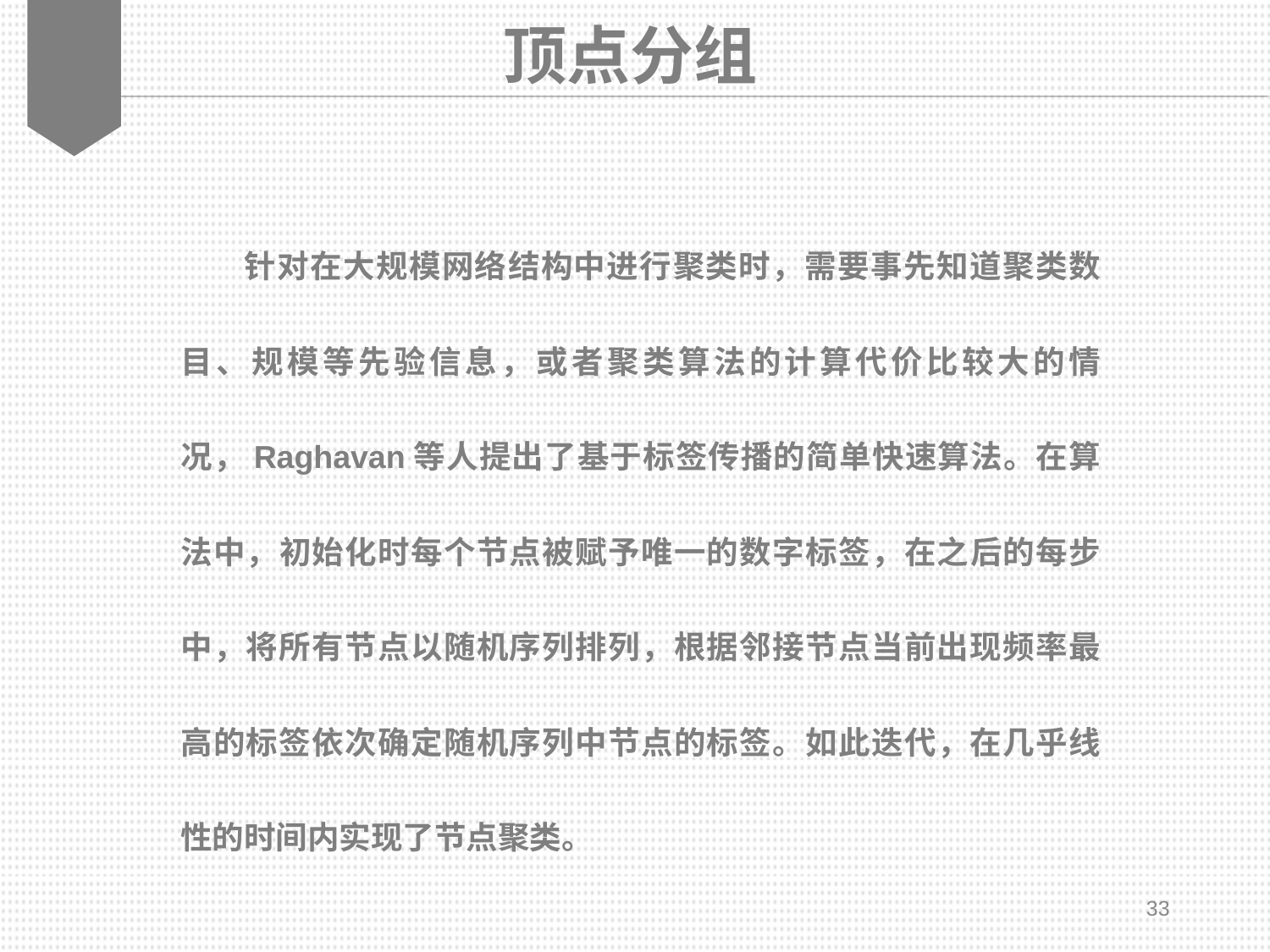

顶点分组

针对在大规模网络结构中进行聚类时，需要事先知道聚类数目、规模等先验信息，或者聚类算法的计算代价比较大的情况，Raghavan等人提出了基于标签传播的简单快速算法。在算法中，初始化时每个节点被赋予唯一的数字标签，在之后的每步中，将所有节点以随机序列排列，根据邻接节点当前出现频率最高的标签依次确定随机序列中节点的标签。如此迭代，在几乎线性的时间内实现了节点聚类。
33